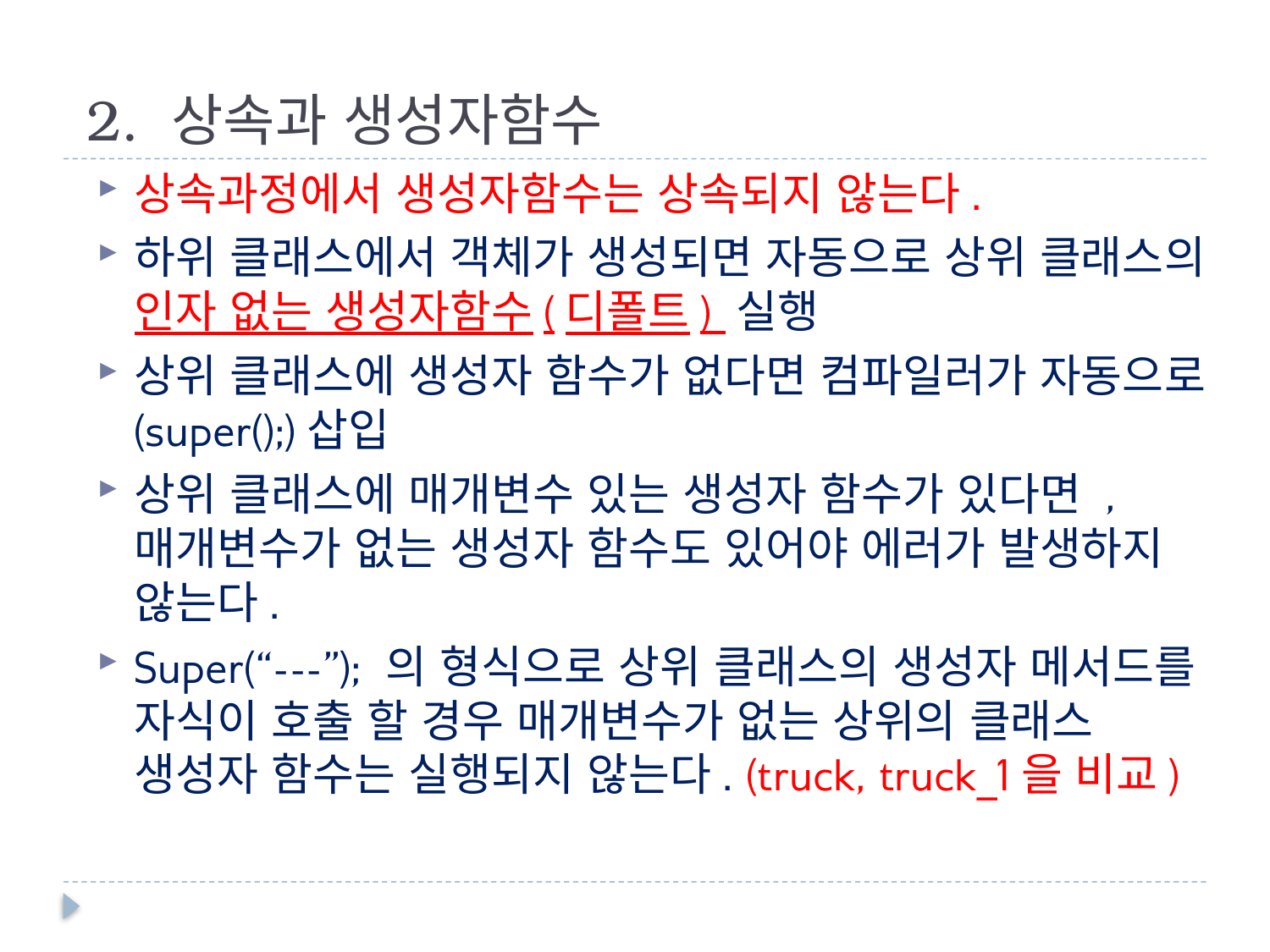

# 2. 상속과 생성자함수
상속과정에서 생성자함수는 상속되지 않는다.
하위 클래스에서 객체가 생성되면 자동으로 상위 클래스의 인자 없는 생성자함수(디폴트) 실행
상위 클래스에 생성자 함수가 없다면 컴파일러가 자동으로 (super();)삽입
상위 클래스에 매개변수 있는 생성자 함수가 있다면 , 매개변수가 없는 생성자 함수도 있어야 에러가 발생하지 않는다.
Super(“---”); 의 형식으로 상위 클래스의 생성자 메서드를 자식이 호출 할 경우 매개변수가 없는 상위의 클래스 생성자 함수는 실행되지 않는다. (truck, truck_1을 비교)